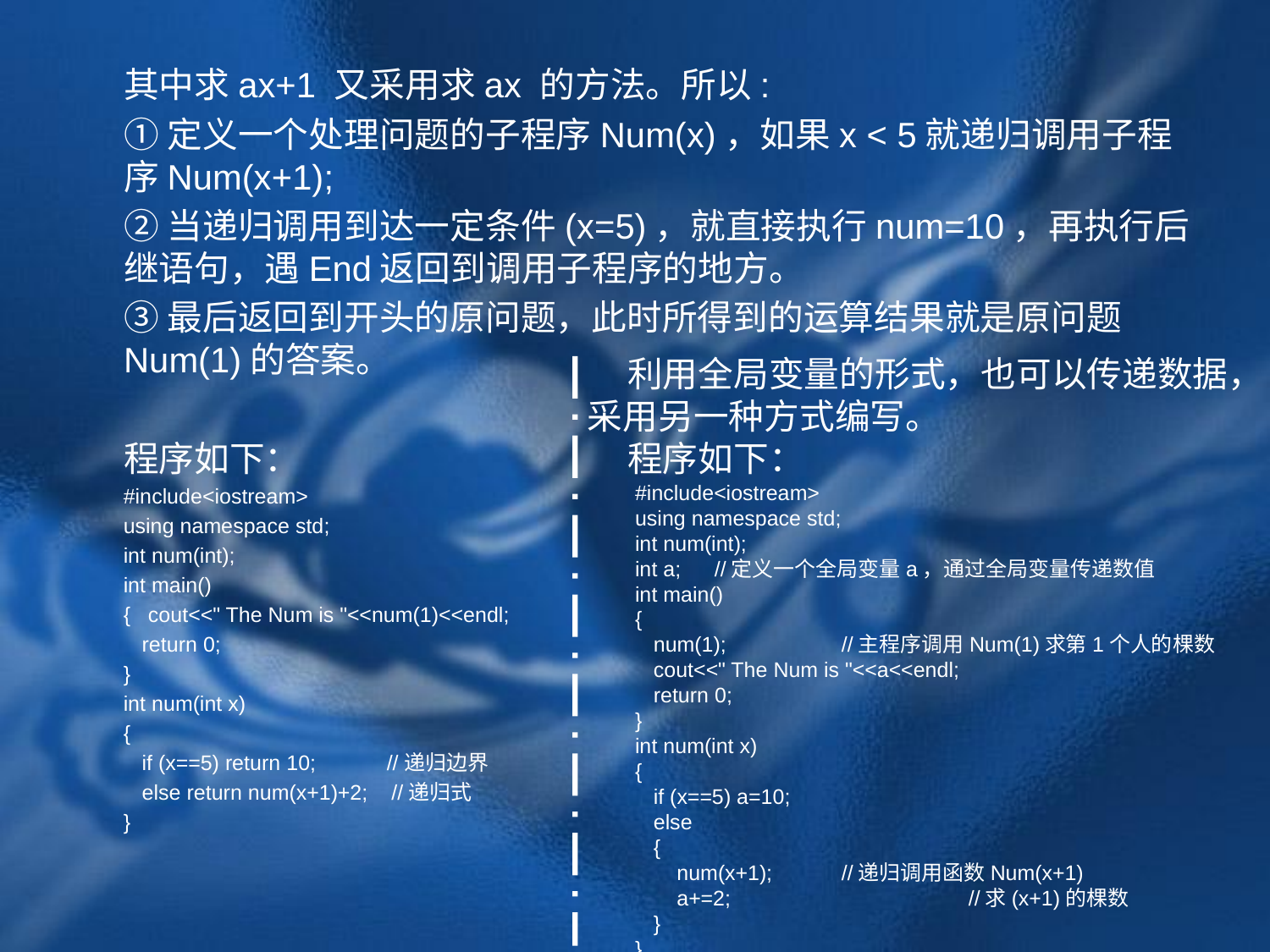

其中求ax+1 又采用求ax 的方法。所以:
	①定义一个处理问题的子程序Num(x)，如果x < 5就递归调用子程序Num(x+1);
	②当递归调用到达一定条件(x=5)，就直接执行num=10，再执行后继语句，遇End返回到调用子程序的地方。
	③最后返回到开头的原问题，此时所得到的运算结果就是原问题Num(1)的答案。

	程序如下：
　　#include<iostream>
　　using namespace std;
　　int num(int);
　　int main()
　　{   cout<<" The Num is "<<num(1)<<endl;
　　    return 0;
　　}
　　int num(int x)
　　{
　　    if (x==5) return 10;            //递归边界
　　    else return num(x+1)+2;    //递归式
　　}
    利用全局变量的形式，也可以传递数据，采用另一种方式编写。
    程序如下：
　　#include<iostream>
　　using namespace std;
　　int num(int);
　　int a;	//定义一个全局变量a，通过全局变量传递数值
　　int main()
　　{
　　    num(1);	//主程序调用Num(1)求第1个人的棵数
　　    cout<<" The Num is "<<a<<endl;
　　    return 0;
　　}
　　int num(int x)
　　{
　　    if (x==5) a=10;
　　    else
　　    {
　　         num(x+1);	//递归调用函数Num(x+1)
　　         a+=2;		//求(x+1)的棵数
　　    }
　　}